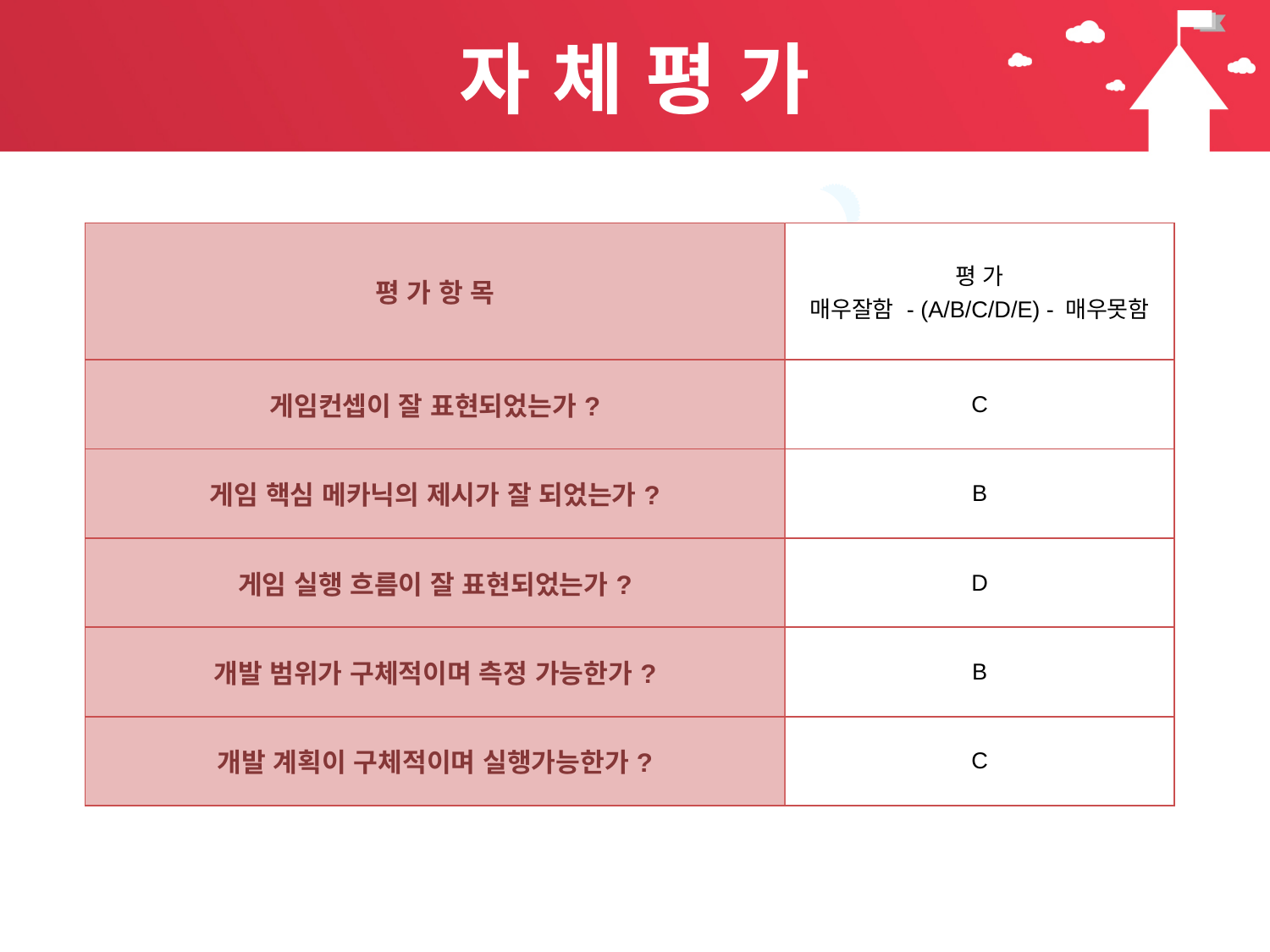

# 자 체 평 가

| 평 가 항 목 | 평 가 매우잘함 - (A/B/C/D/E) - 매우못함 |
| --- | --- |
| 게임컨셉이 잘 표현되었는가? | C |
| 게임 핵심 메카닉의 제시가 잘 되었는가? | B |
| 게임 실행 흐름이 잘 표현되었는가? | D |
| 개발 범위가 구체적이며 측정 가능한가? | B |
| 개발 계획이 구체적이며 실행가능한가? | C |